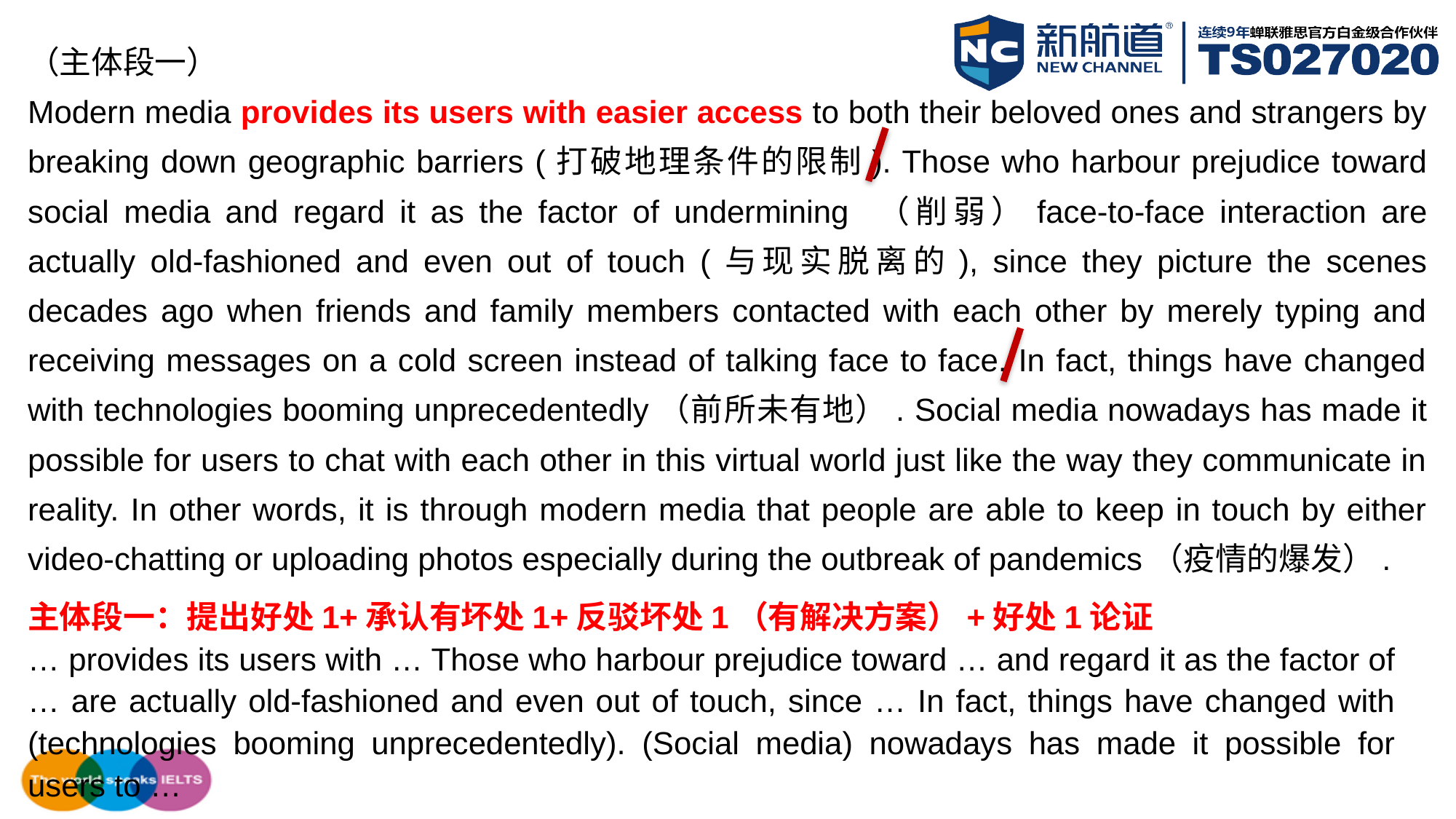

（主体段一）
Modern media provides its users with easier access to both their beloved ones and strangers by breaking down geographic barriers (打破地理条件的限制). Those who harbour prejudice toward social media and regard it as the factor of undermining （削弱）face-to-face interaction are actually old-fashioned and even out of touch (与现实脱离的), since they picture the scenes decades ago when friends and family members contacted with each other by merely typing and receiving messages on a cold screen instead of talking face to face. In fact, things have changed with technologies booming unprecedentedly（前所未有地）. Social media nowadays has made it possible for users to chat with each other in this virtual world just like the way they communicate in reality. In other words, it is through modern media that people are able to keep in touch by either video-chatting or uploading photos especially during the outbreak of pandemics（疫情的爆发）.
主体段一：提出好处1+承认有坏处1+反驳坏处1（有解决方案）+好处1论证
… provides its users with … Those who harbour prejudice toward … and regard it as the factor of … are actually old-fashioned and even out of touch, since … In fact, things have changed with (technologies booming unprecedentedly). (Social media) nowadays has made it possible for users to …